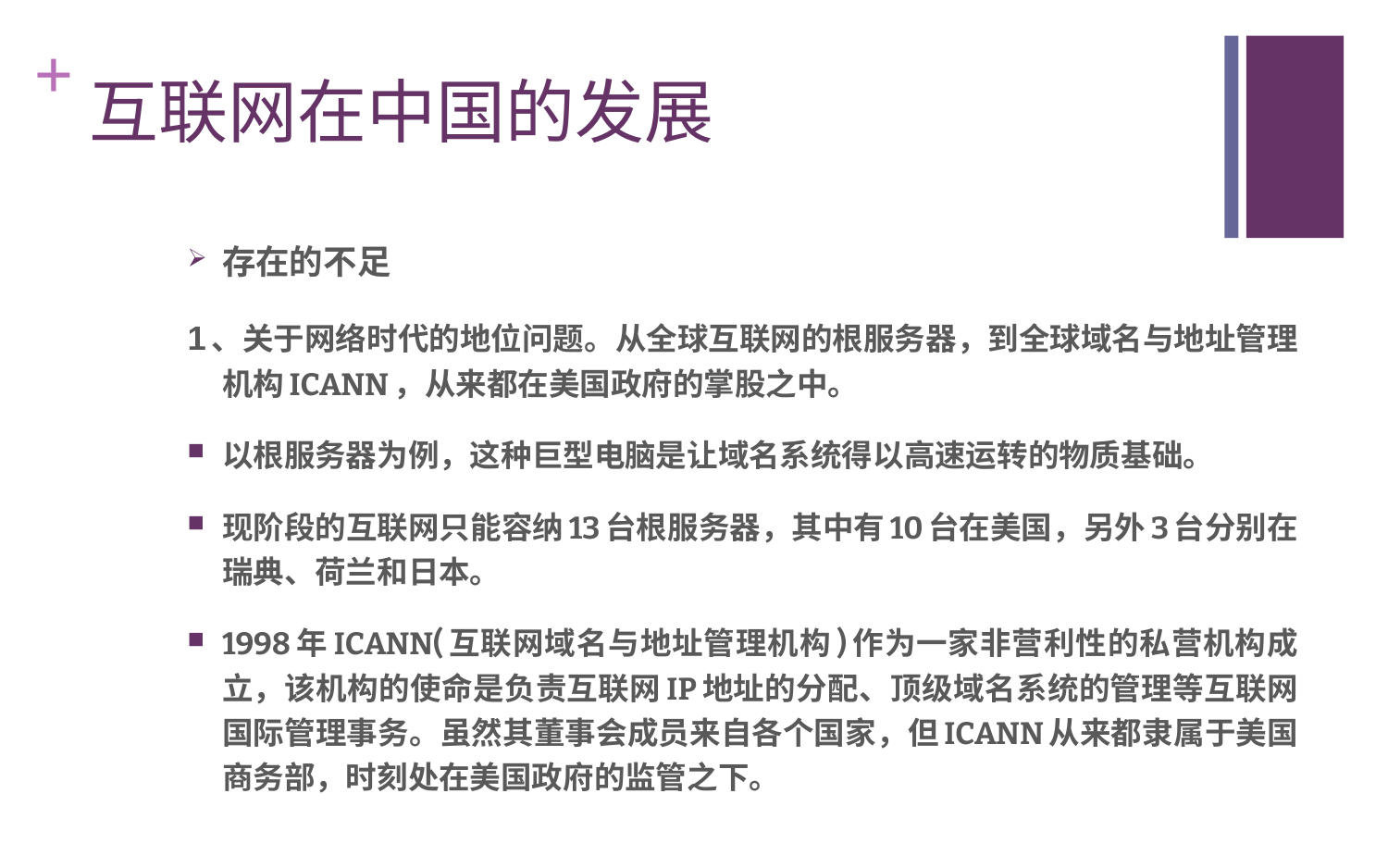

# 互联网在中国的发展
存在的不足
1、关于网络时代的地位问题。从全球互联网的根服务器，到全球域名与地址管理机构ICANN，从来都在美国政府的掌股之中。
以根服务器为例，这种巨型电脑是让域名系统得以高速运转的物质基础。
现阶段的互联网只能容纳13台根服务器，其中有10台在美国，另外3台分别在瑞典、荷兰和日本。
1998年ICANN(互联网域名与地址管理机构)作为一家非营利性的私营机构成立，该机构的使命是负责互联网IP地址的分配、顶级域名系统的管理等互联网国际管理事务。虽然其董事会成员来自各个国家，但ICANN从来都隶属于美国商务部，时刻处在美国政府的监管之下。